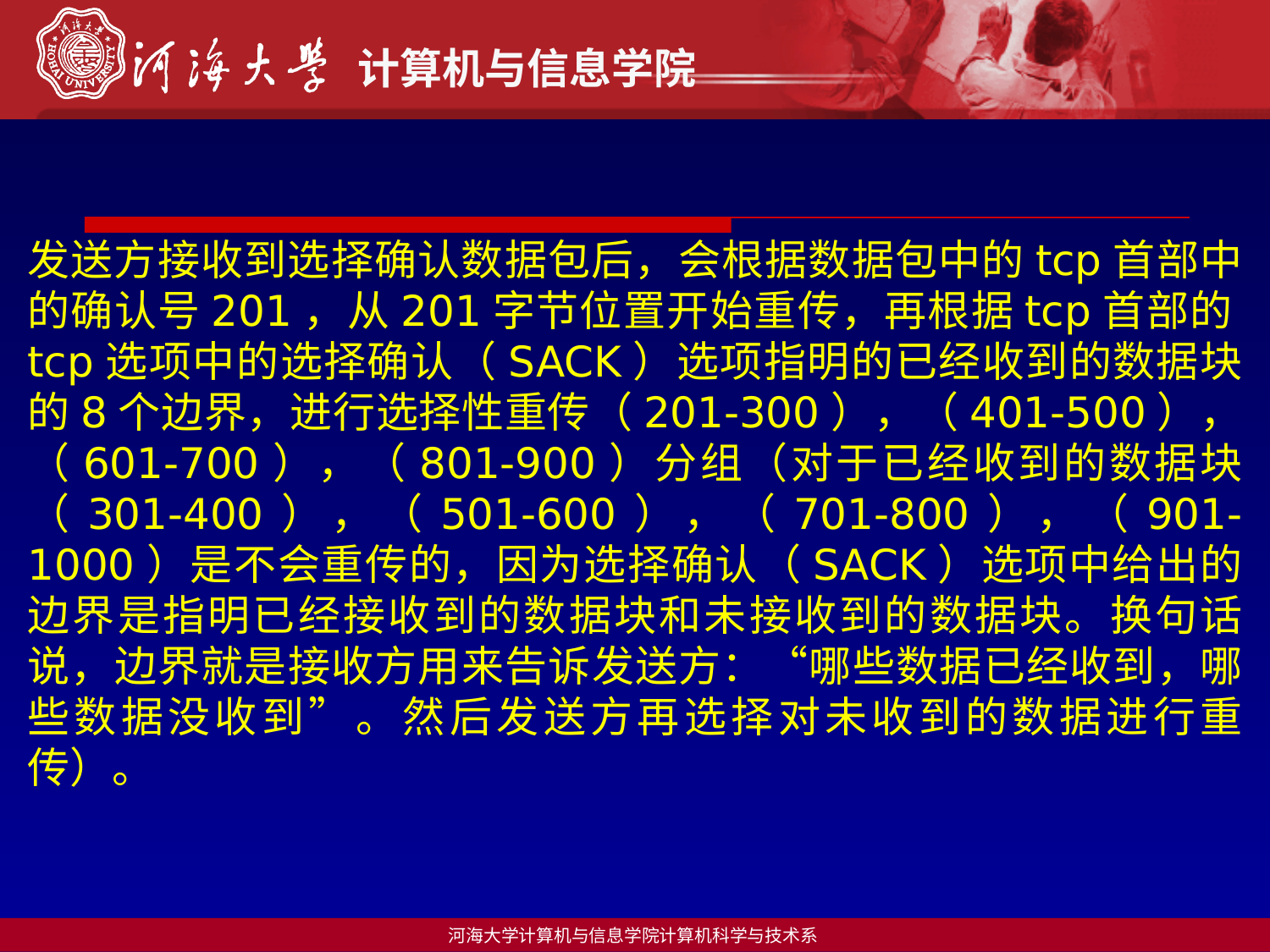

发送方接收到选择确认数据包后，会根据数据包中的tcp首部中的确认号201，从201字节位置开始重传，再根据tcp首部的tcp选项中的选择确认（SACK）选项指明的已经收到的数据块的8个边界，进行选择性重传（201-300），（401-500），（601-700），（801-900）分组（对于已经收到的数据块（301-400），（501-600），（701-800），（901-1000）是不会重传的，因为选择确认（SACK）选项中给出的边界是指明已经接收到的数据块和未接收到的数据块。换句话说，边界就是接收方用来告诉发送方：“哪些数据已经收到，哪些数据没收到”。然后发送方再选择对未收到的数据进行重传）。